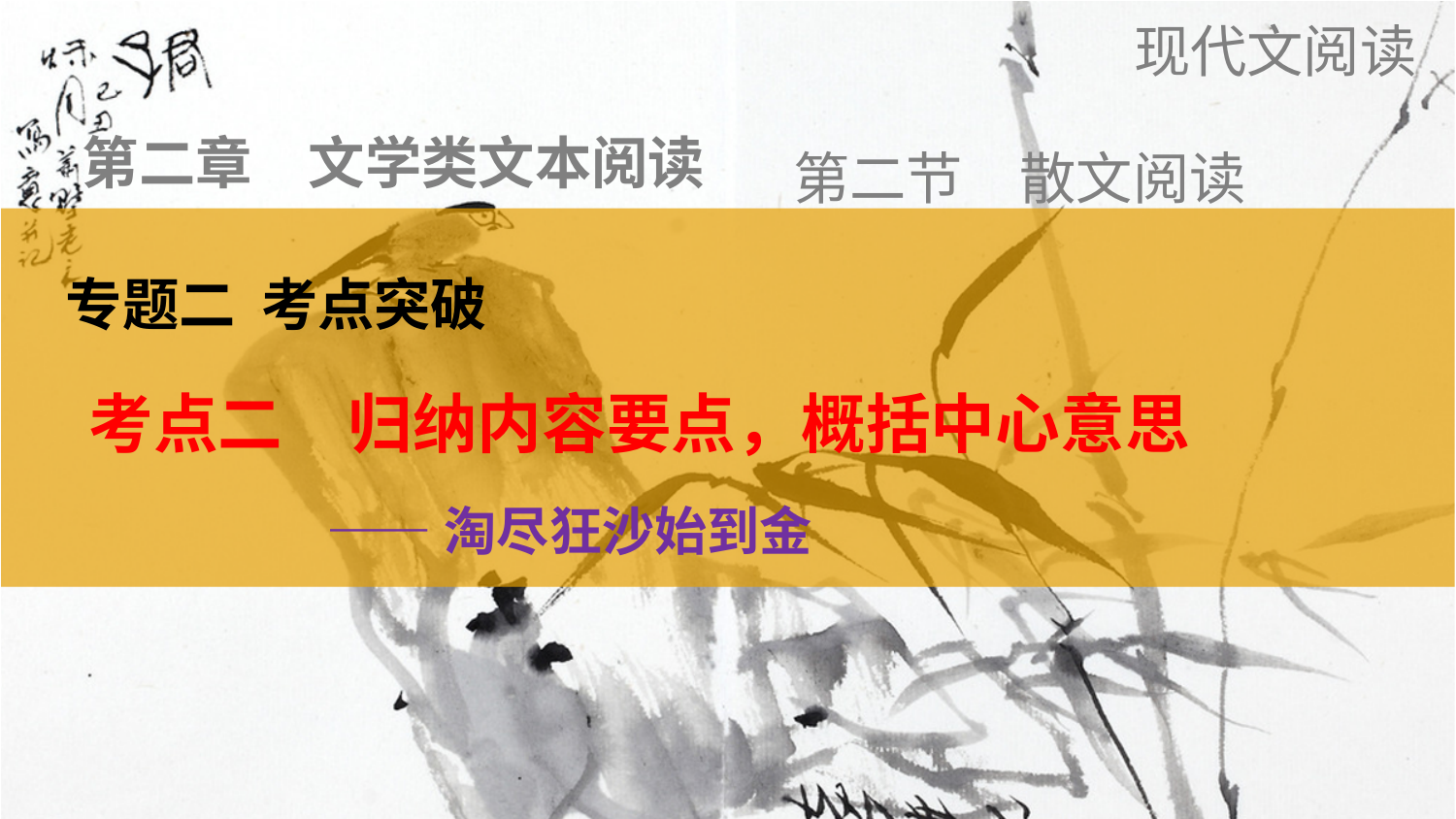

现代文阅读
第二章　文学类文本阅读
第二节　散文阅读
专题二  考点突破
考点二　归纳内容要点，概括中心意思
                    ——淘尽狂沙始到金